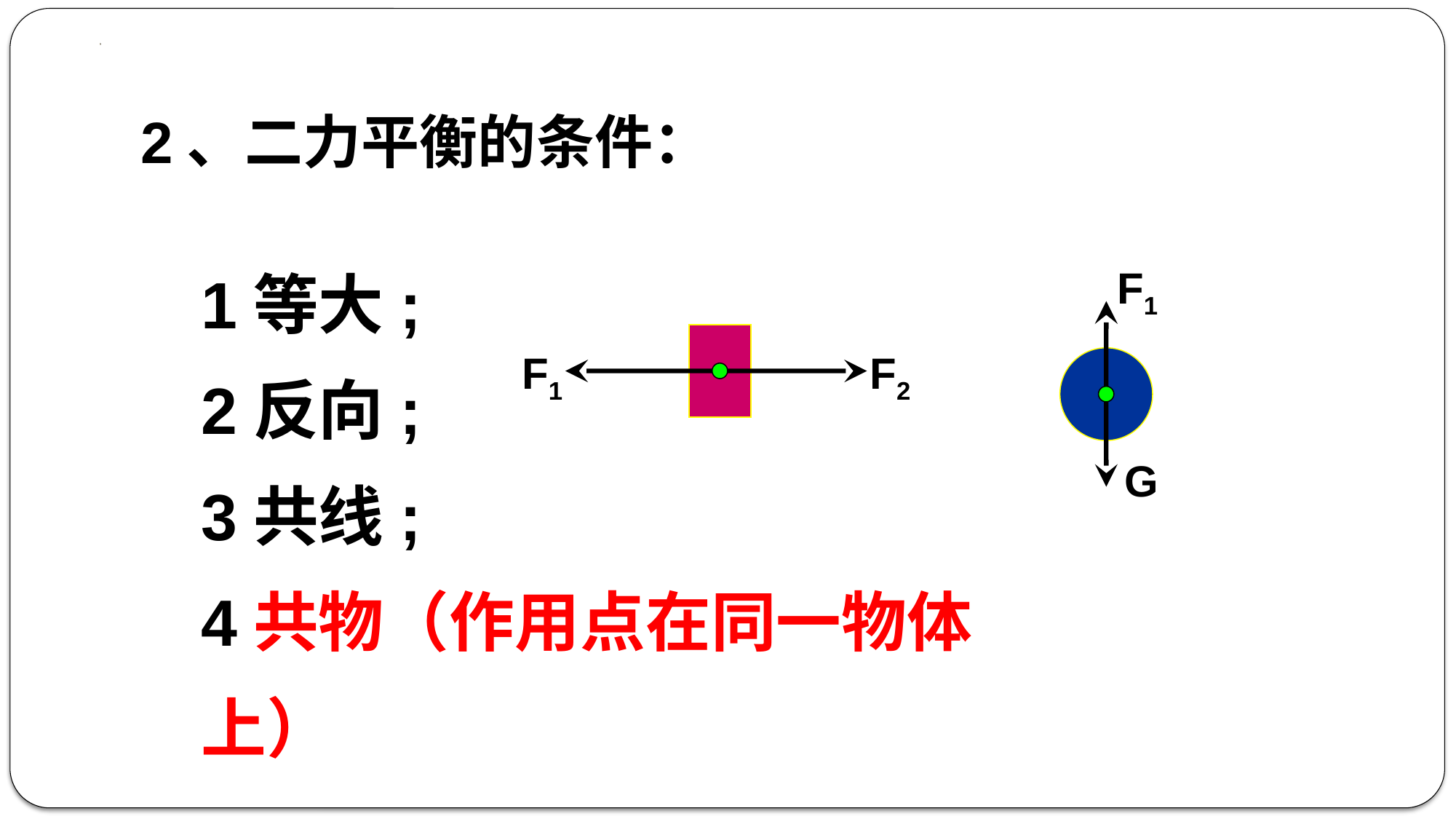

2、二力平衡的条件：
1等大;
2反向;
3共线;
4共物（作用点在同一物体上）
F1

G

F1
F2